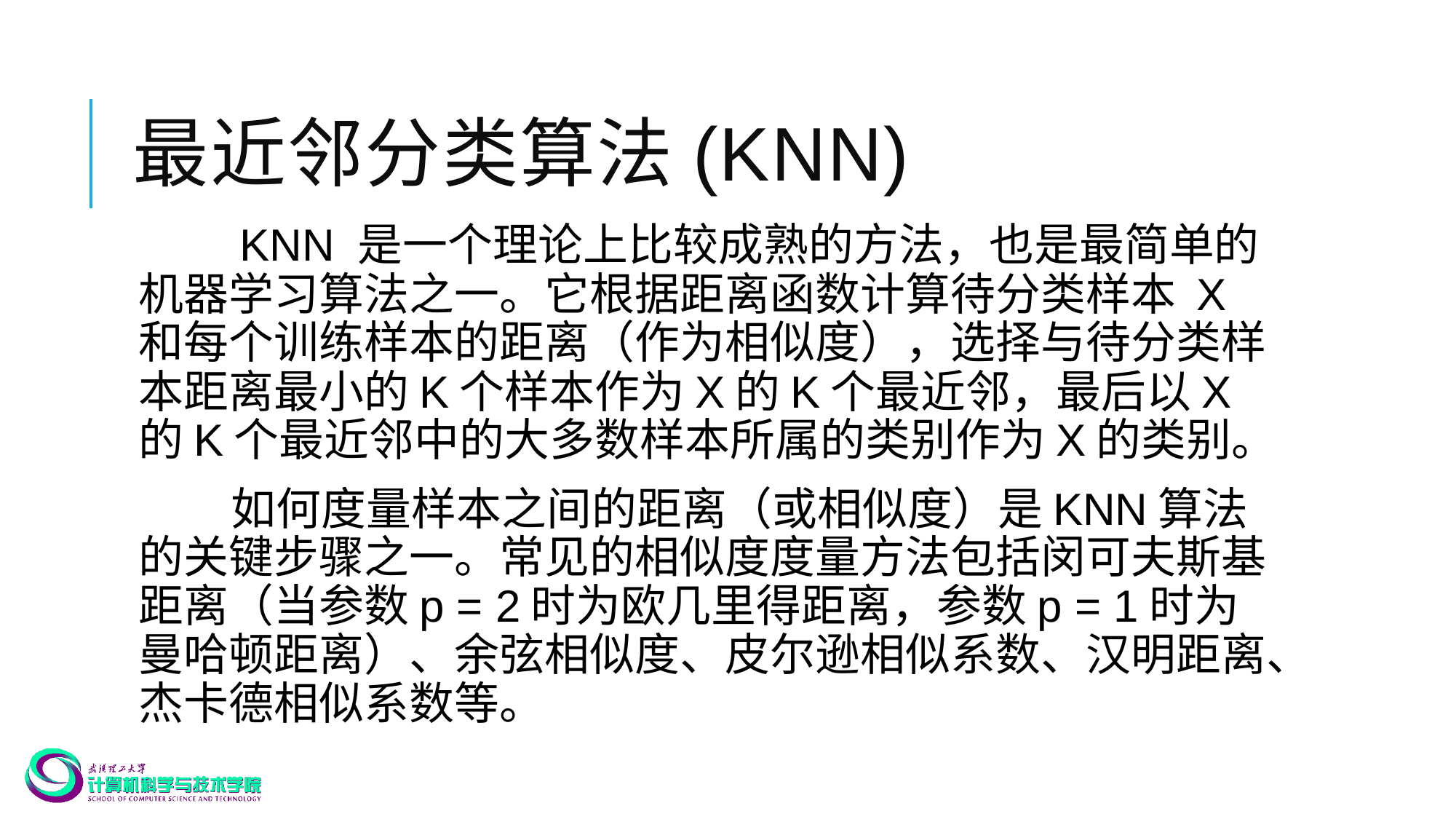

# 最近邻分类算法(KNN)
        KNN 是一个理论上比较成熟的方法，也是最简单的机器学习算法之一。它根据距离函数计算待分类样本 X 和每个训练样本的距离（作为相似度），选择与待分类样本距离最小的K个样本作为X的K个最近邻，最后以X的K个最近邻中的大多数样本所属的类别作为X的类别。
        如何度量样本之间的距离（或相似度）是KNN算法的关键步骤之一。常见的相似度度量方法包括闵可夫斯基距离（当参数p = 2时为欧几里得距离，参数p = 1时为曼哈顿距离）、余弦相似度、皮尔逊相似系数、汉明距离、杰卡德相似系数等。